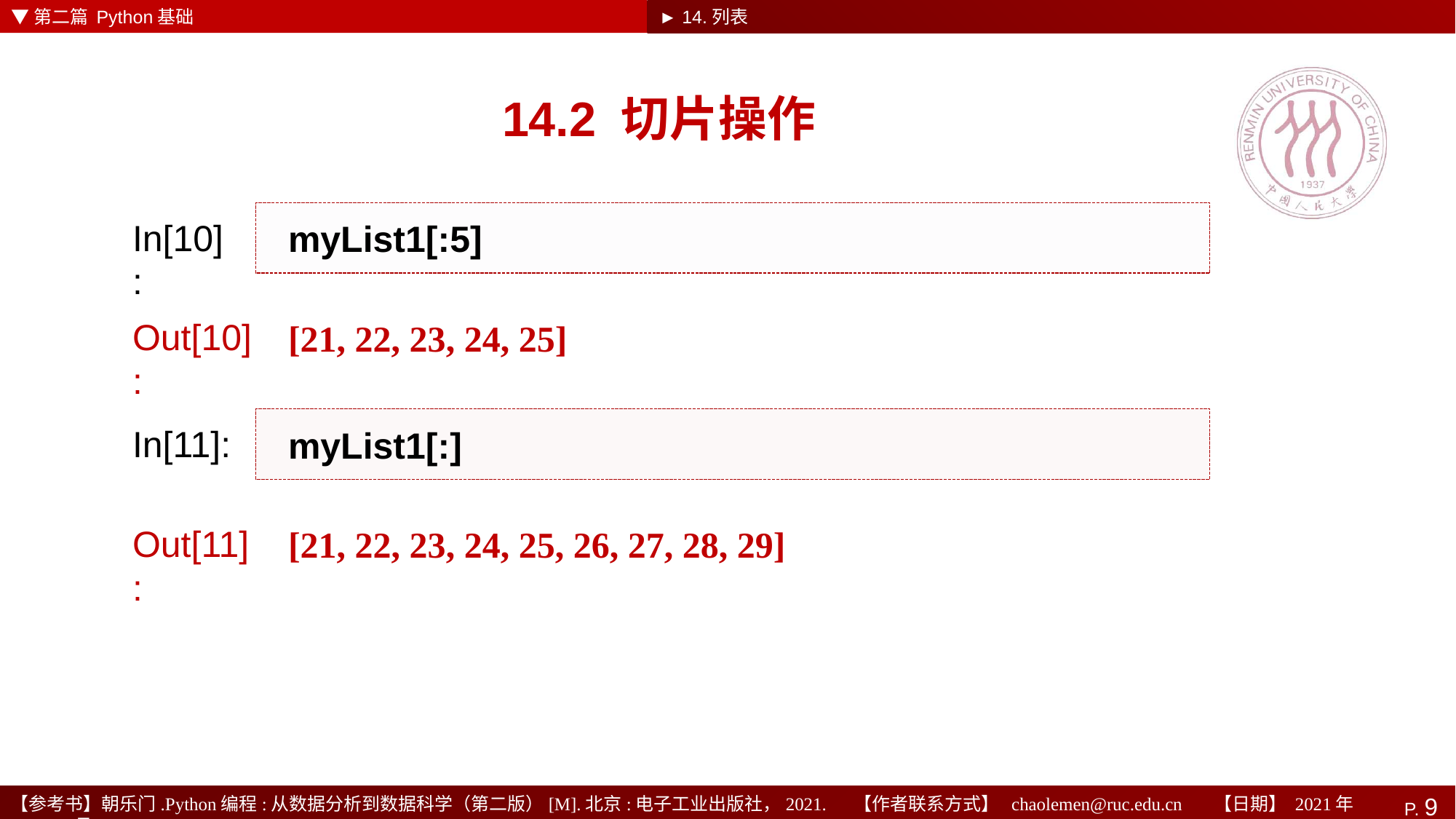

▼第二篇 Python基础
► 14.列表
# 14.2 切片操作
myList1[:5]
In[10]:
[21, 22, 23, 24, 25]
Out[10]:
myList1[:]
In[11]:
[21, 22, 23, 24, 25, 26, 27, 28, 29]
Out[11]: